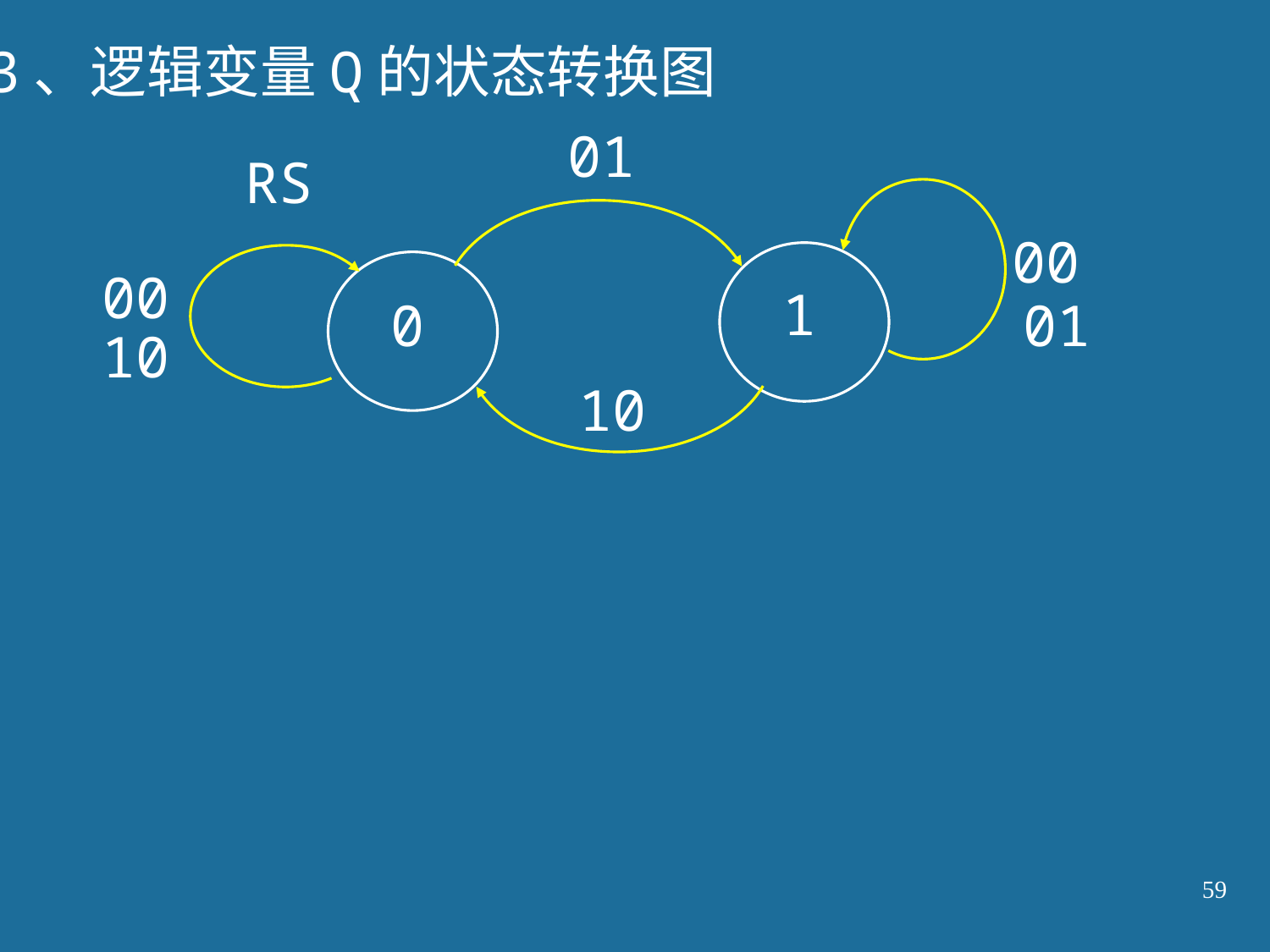

3、逻辑变量Q的状态转换图
01

RS

00
10

00
01

1
0

10
59